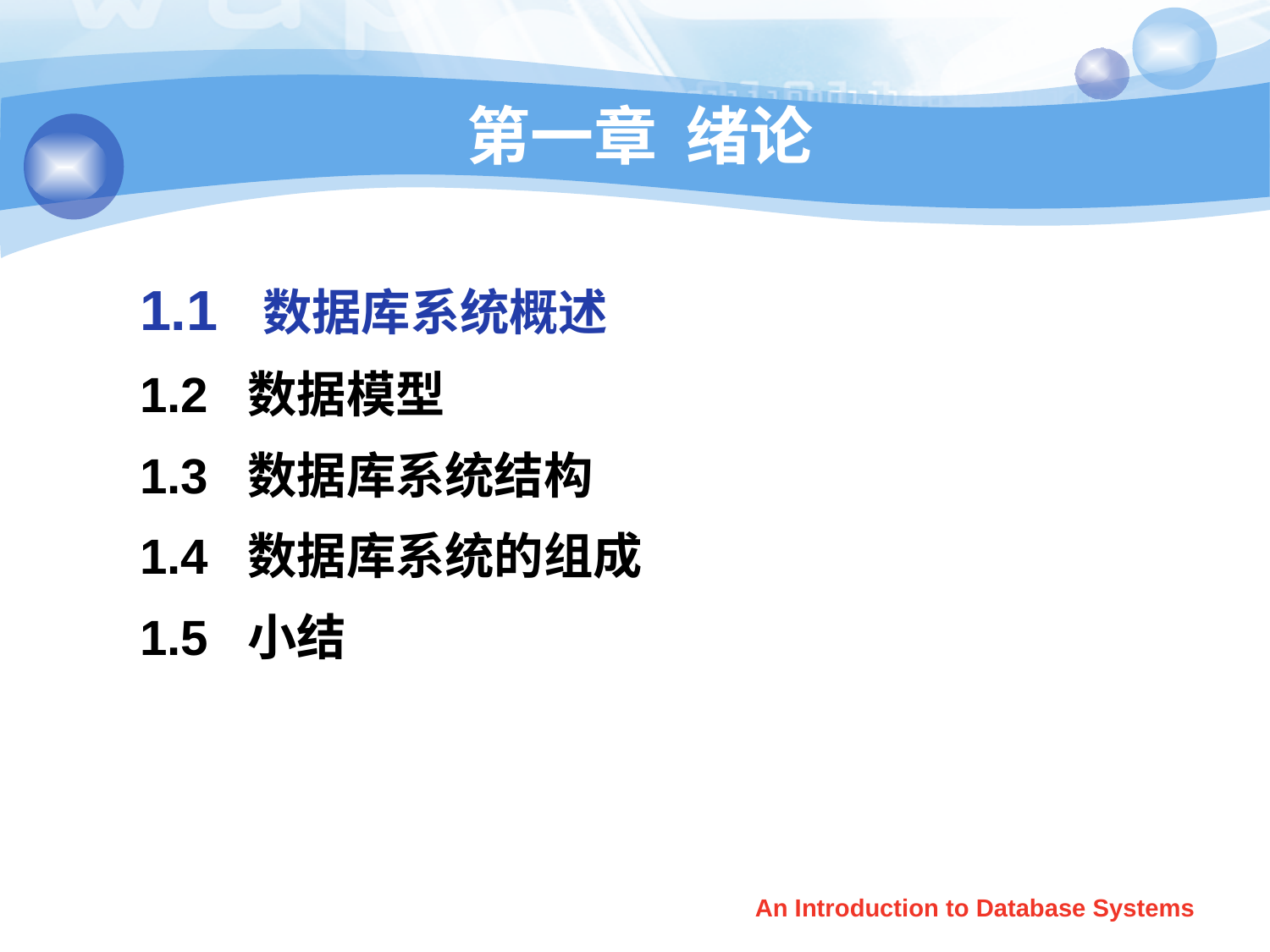

# 第一章  绪论
1.1  数据库系统概述
1.2  数据模型（非常重要的概念）
1.3  数据库系统结构
1.4  数据库系统的组成
1.5  小结
An Introduction to Database Systems